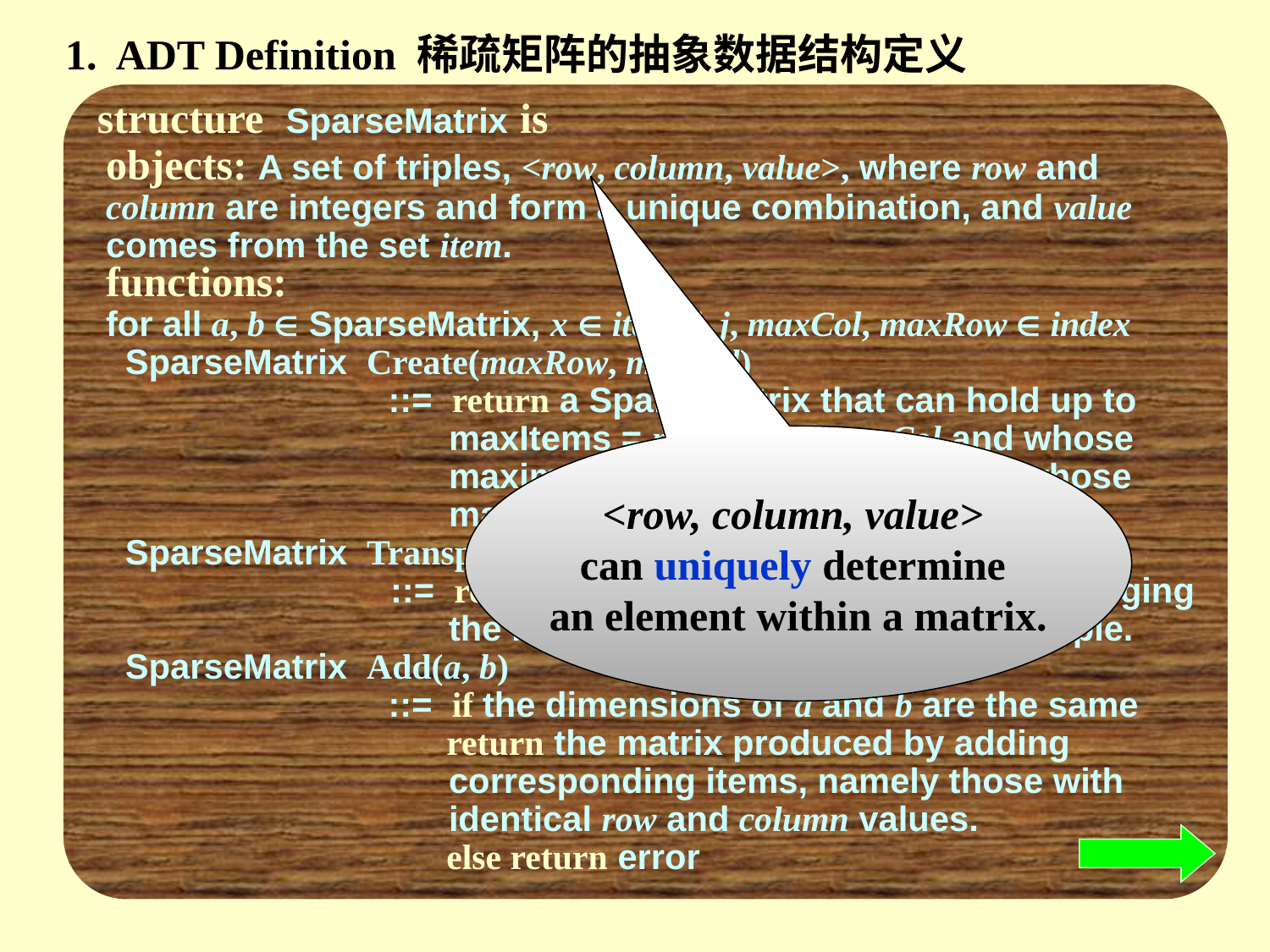

1.  ADT Definition 稀疏矩阵的抽象数据结构定义

structure  SparseMatrix is
objects: A set of triples, <row, column, value>, where row and column are integers and form a unique combination, and value comes from the set item.
functions:
for all a, b ∈ SparseMatrix, x ∈ item, i, j, maxCol, maxRow ∈ index
  SparseMatrix  Create(maxRow, maxCol)
                             ::=  return a SparseMatrix that can hold up to maxItems = maxRow × maxCol and whose maximum row size is maxRow and whose maximum column size is maxCol.
  SparseMatrix  Transpose(a)
                                ::=  return the matrix produced by interchanging the row and column value of every triple.
  SparseMatrix  Add(a, b)
                             ::=  if the dimensions of a and b are the same
                                   return the matrix produced by adding corresponding items, namely those with identical row and column values.
                                   else return error
<row, column, value>
can uniquely determine
an element within a matrix.